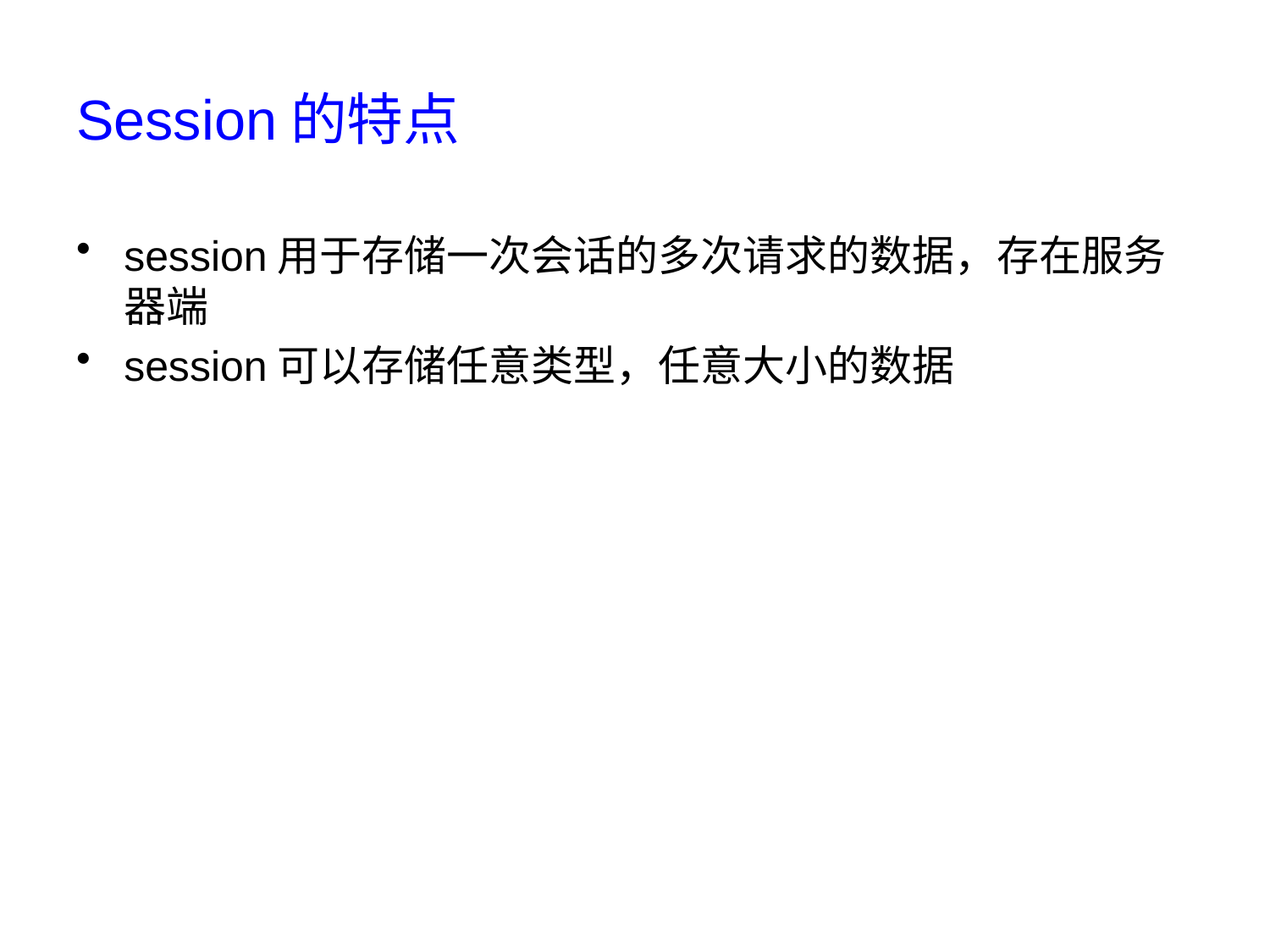

# Session的特点
session用于存储一次会话的多次请求的数据，存在服务器端
session可以存储任意类型，任意大小的数据